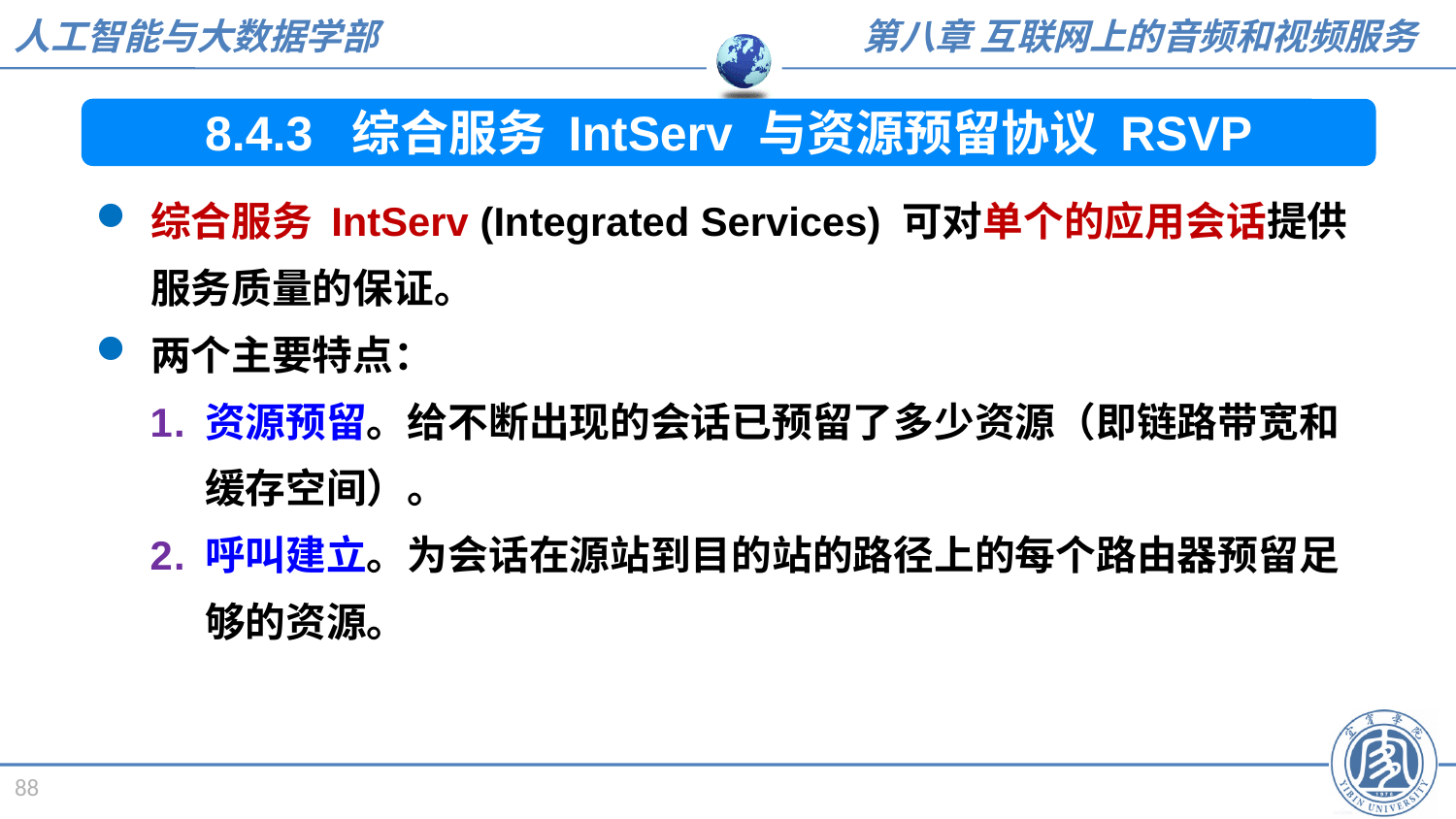

8.4.3  综合服务 IntServ 与资源预留协议 RSVP

综合服务 IntServ (Integrated Services) 可对单个的应用会话提供服务质量的保证。
两个主要特点：
资源预留。给不断出现的会话已预留了多少资源（即链路带宽和缓存空间）。
呼叫建立。为会话在源站到目的站的路径上的每个路由器预留足够的资源。
88